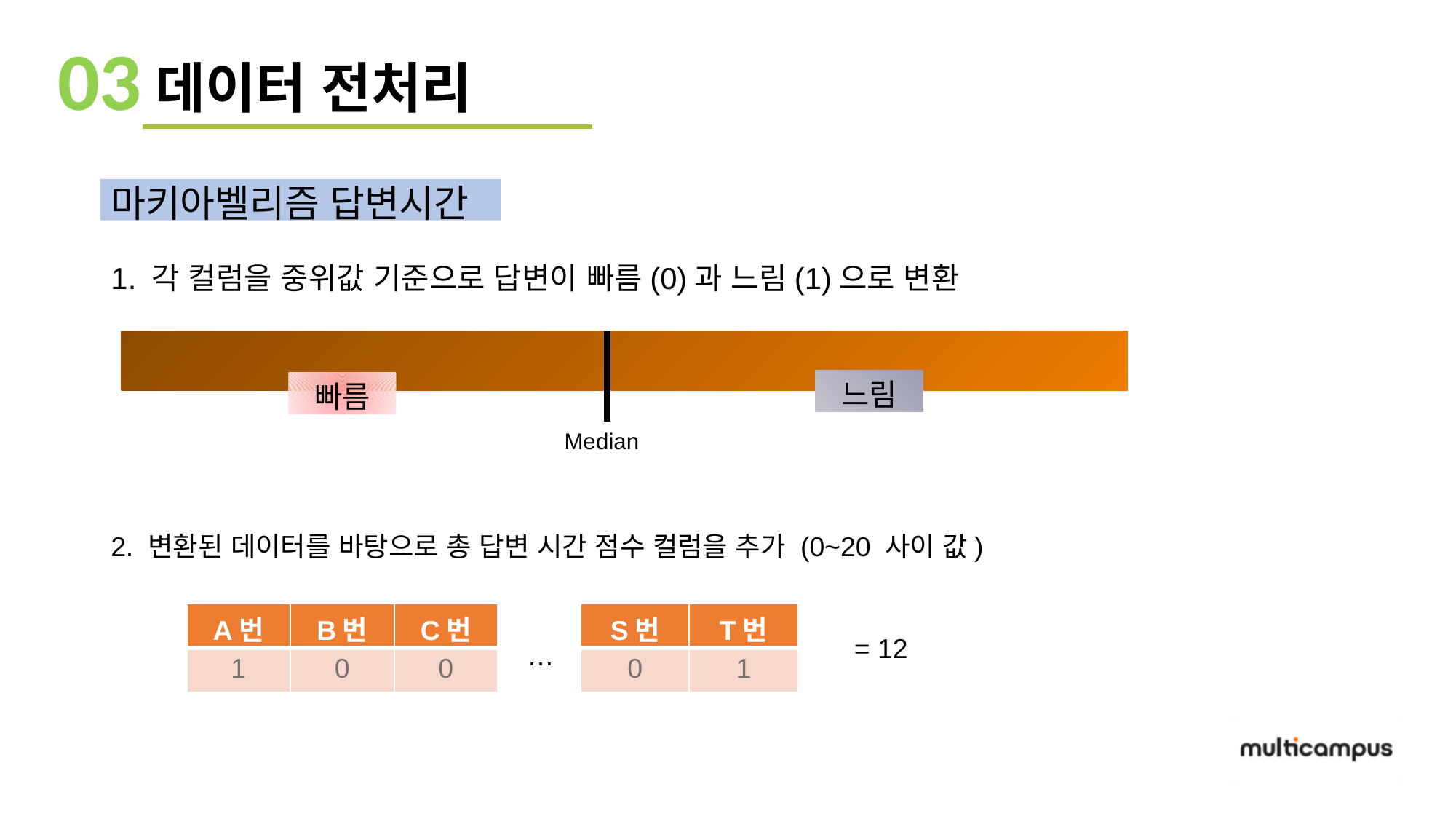

03
데이터 전처리
마키아벨리즘 답변시간
1. 각 컬럼을 중위값 기준으로 답변이 빠름(0)과 느림(1)으로 변환

느림
빠름
Median
2. 변환된 데이터를 바탕으로 총 답변 시간 점수 컬럼을 추가 (0~20 사이 값)
| A번 | B번 | C번 |
| --- | --- | --- |
| 1 | 0 | 0 |
| S번 | T번 |
| --- | --- |
| 0 | 1 |
= 12
…